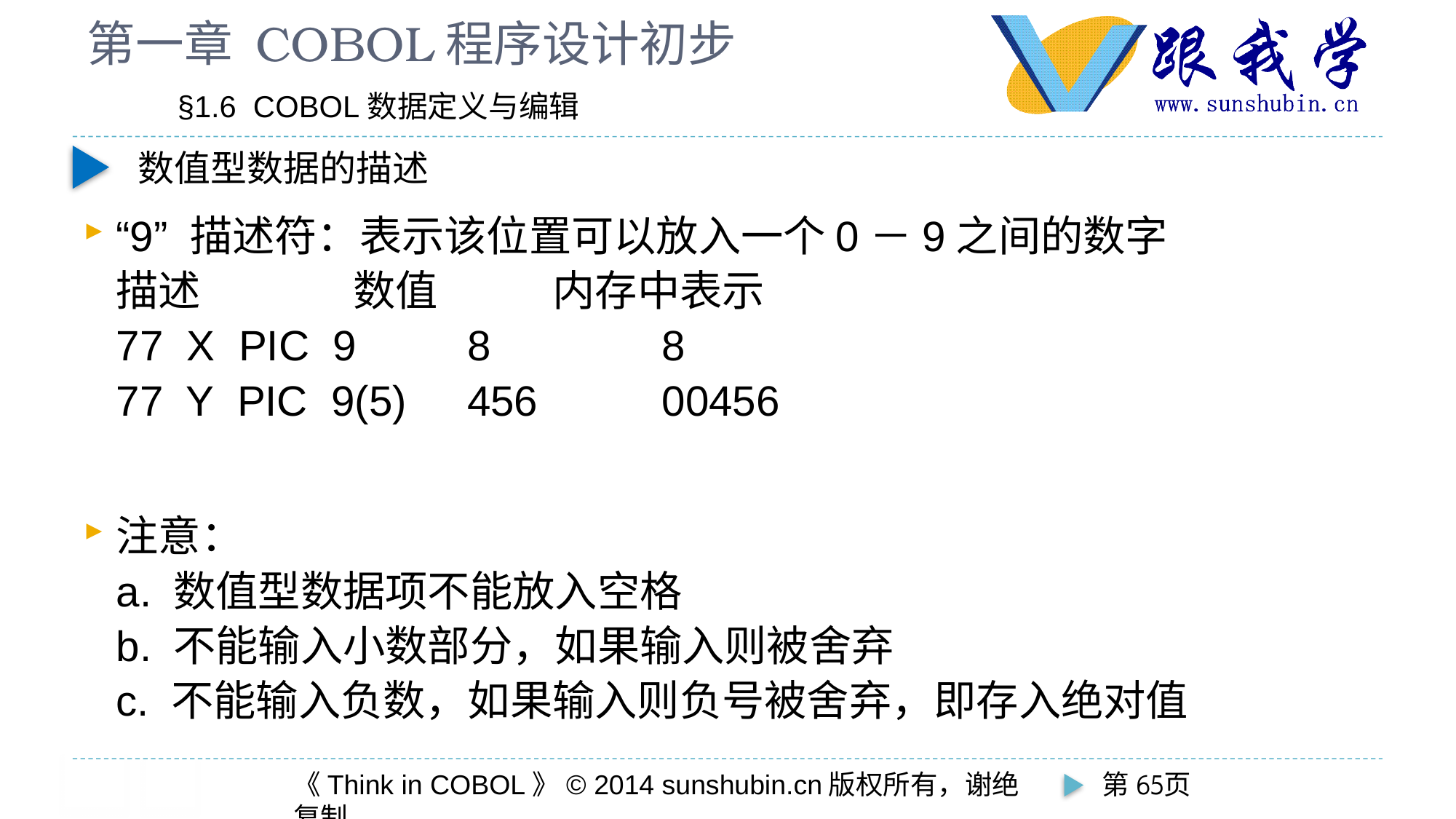

# 第一章 COBOL程序设计初步
 §1.6  COBOL数据定义与编辑
数值型数据的描述
“9” 描述符：表示该位置可以放入一个0－9之间的数字
	描述		  数值		内存中表示
	77  X  PIC  9	  8		8
	77  Y  PIC  9(5)	  456		00456

注意：
	a. 数值型数据项不能放入空格
	b. 不能输入小数部分，如果输入则被舍弃
	c. 不能输入负数，如果输入则负号被舍弃，即存入绝对值